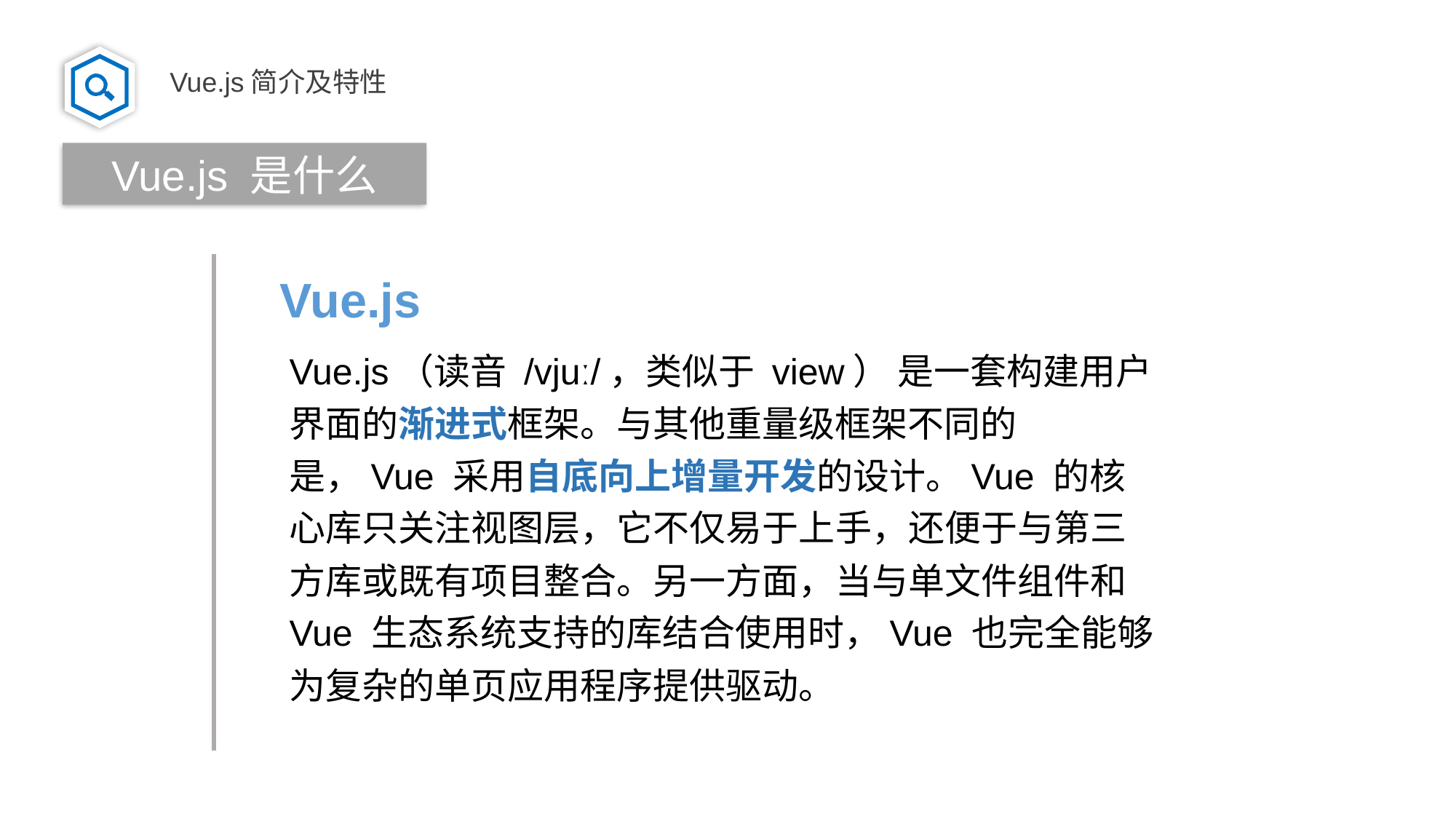

Vue.js简介及特性
Vue.js 是什么
Vue.js
Vue.js（读音 /vjuː/，类似于 view） 是一套构建用户界面的渐进式框架。与其他重量级框架不同的是，Vue 采用自底向上增量开发的设计。Vue 的核心库只关注视图层，它不仅易于上手，还便于与第三方库或既有项目整合。另一方面，当与单文件组件和 Vue 生态系统支持的库结合使用时，Vue 也完全能够为复杂的单页应用程序提供驱动。